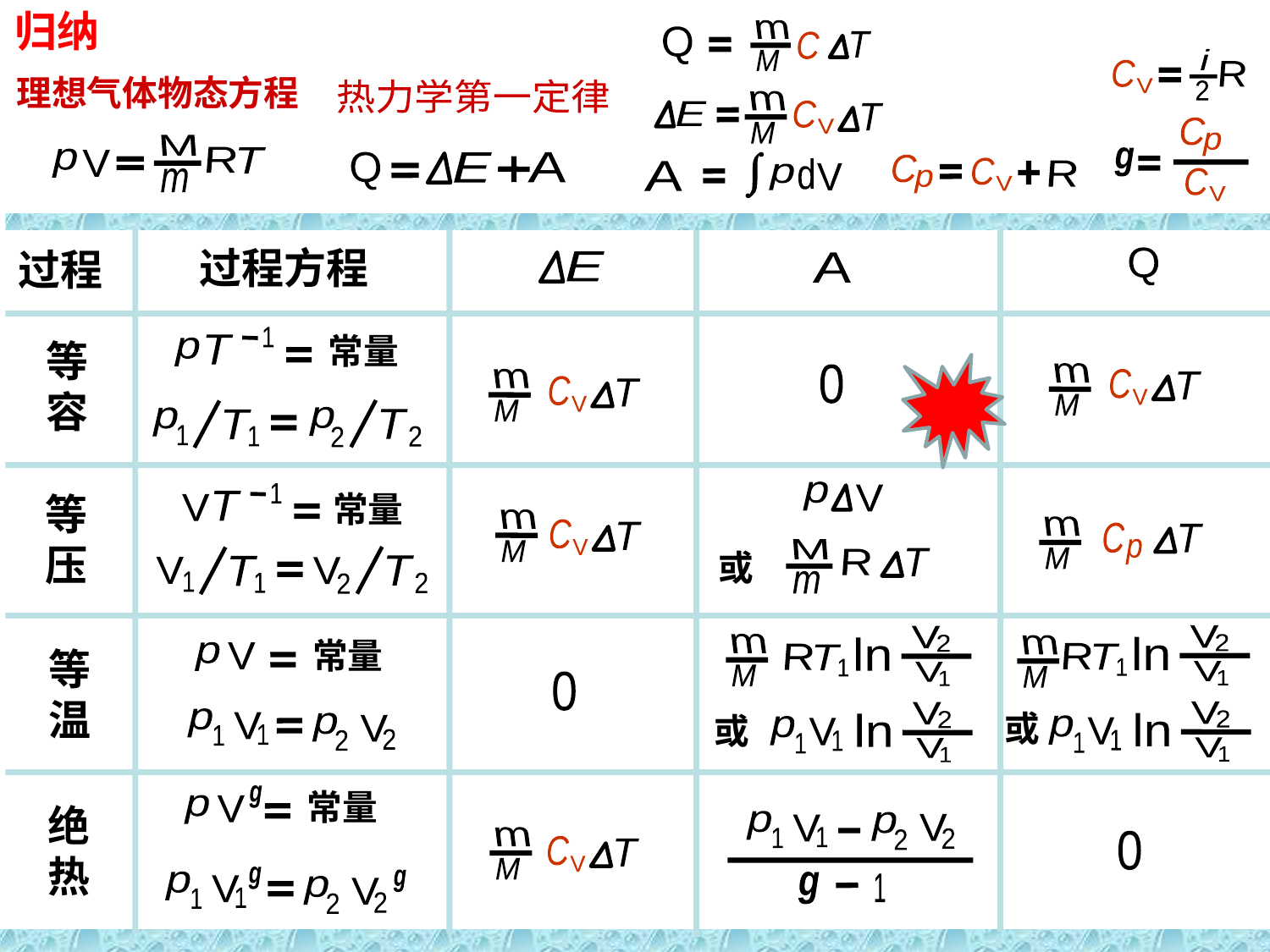

归纳
m
Q
T

C

Μ
i
R

2
C
V

理想气体物态方程
热力学第一定律
M

μ
R
T
p

V
Q
A
E

m

Μ
C
V
E

T

C
p
γ

C
V

d
V
p
A

C
p
C
V

R

过程方程
过程
Q
E

A

常量

1
等容
T
p

m

Μ
0
m

Μ
C
T

C
T

V
V

p
p
1
T
T
1

2
2

常量
等压
p
1
T

V

V
m

Μ
m

Μ
C
T

C
p
T

V
M

μ
或

T

R
T
T
1

V
1
V
2
2

V
2
ln

V
1
R
T
1
V
2
ln

V
1
p
1
V
1
V
2
ln

V
1
R
T
1
V
2
ln

V
1
p
1
V
1
常量

m

Μ
m

Μ
等温
p
V
0
或
或
p
V
1

p
V
1
2
2

常量

γ
绝热
p
V
p
V
1
1
p
V
2
2

γ
1

m

Μ
0
C
T

V
γ
p
V
1
1
γ
p
V
2
2